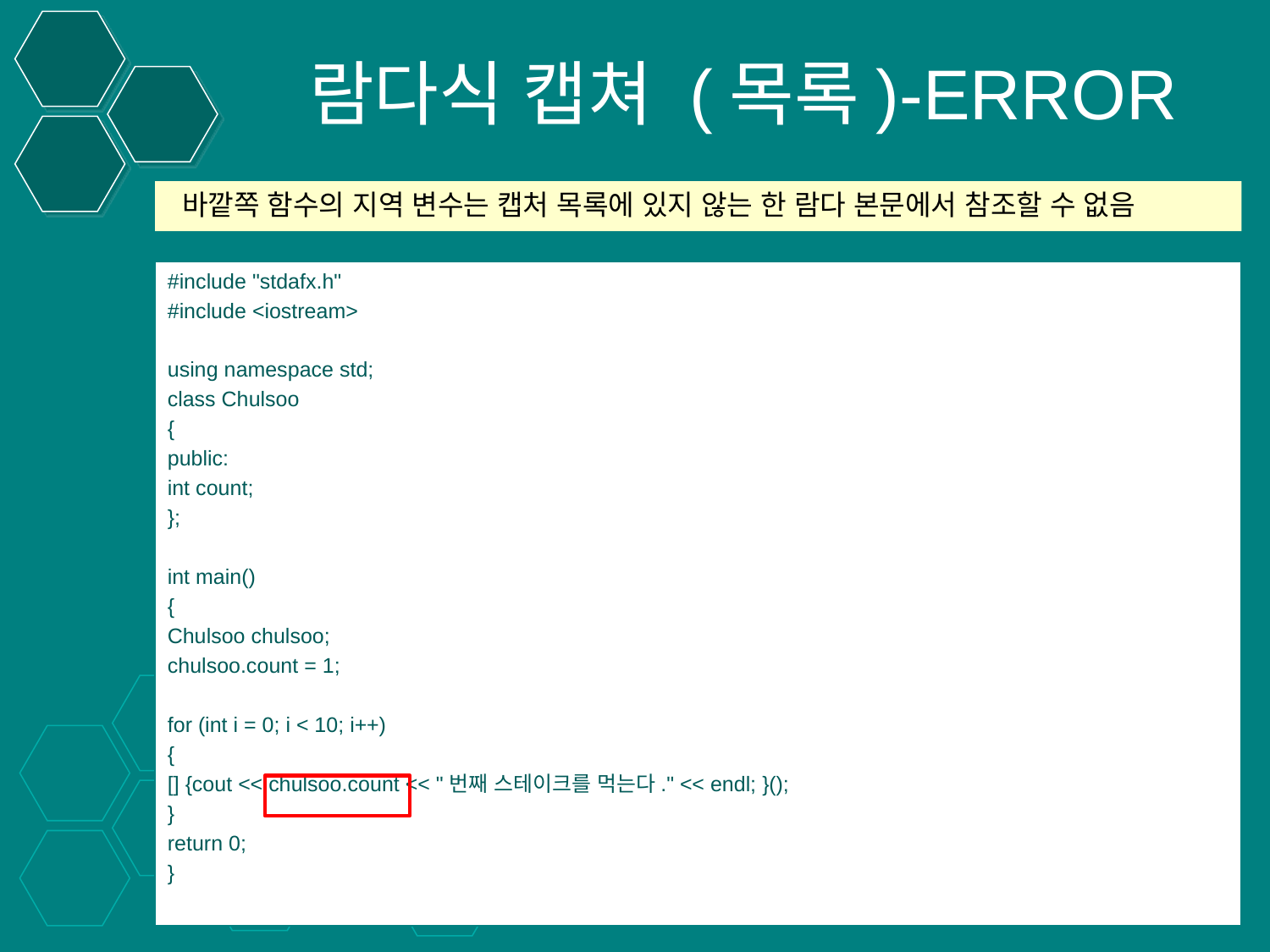

# 람다식 캡쳐 (목록)-ERROR
 바깥쪽 함수의 지역 변수는 캡처 목록에 있지 않는 한 람다 본문에서 참조할 수 없음
#include "stdafx.h"
#include <iostream>

using namespace std;
class Chulsoo
{
public:
int count;
};

int main()
{
Chulsoo chulsoo;
chulsoo.count = 1;

for (int i = 0; i < 10; i++)
{
[] {cout << chulsoo.count << "번째 스테이크를 먹는다." << endl; }();
}
return 0;
}